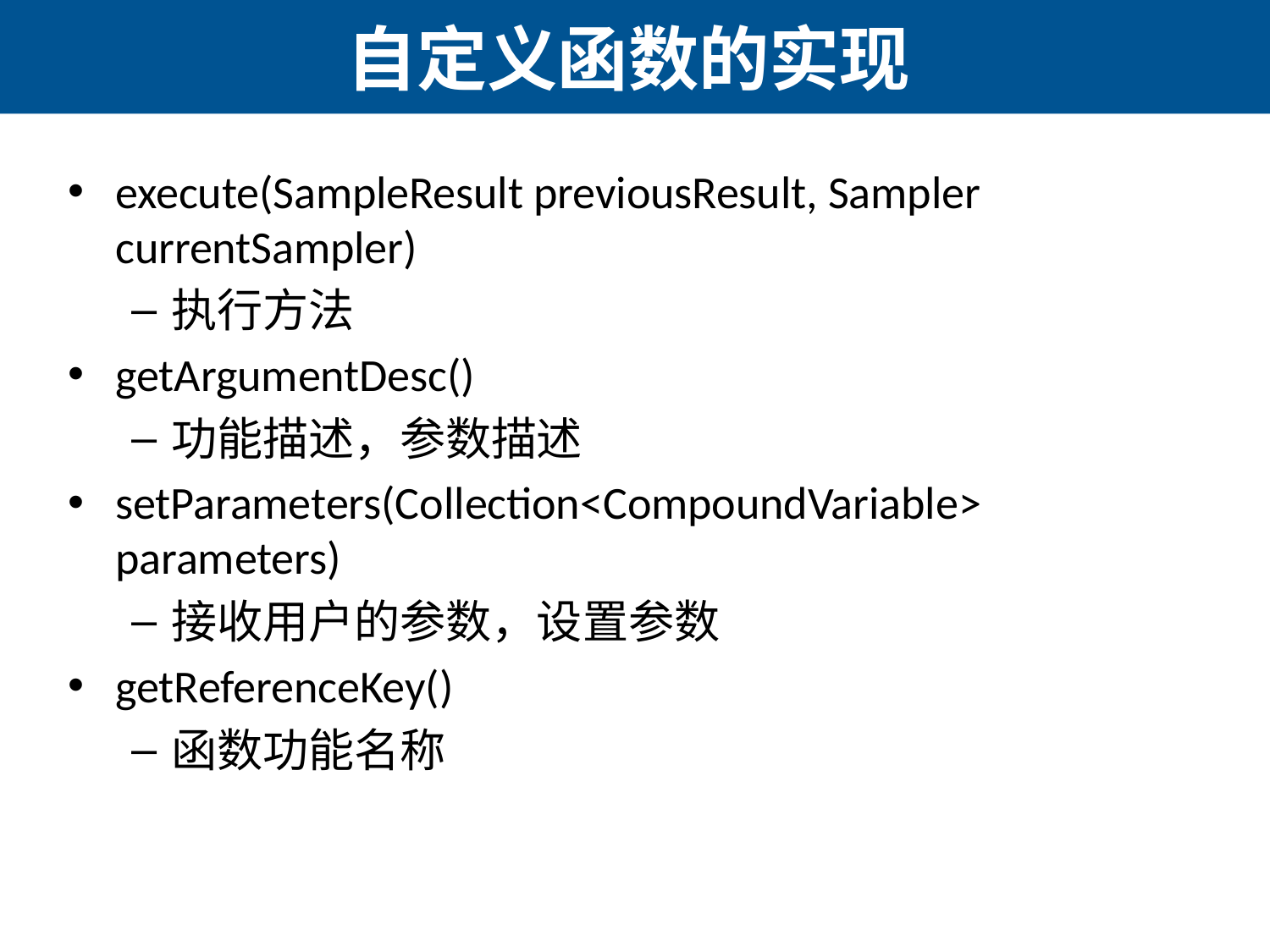

# 自定义函数的实现
execute(SampleResult previousResult, Sampler currentSampler)
执行方法
getArgumentDesc()
功能描述，参数描述
setParameters(Collection<CompoundVariable> parameters)
接收用户的参数，设置参数
getReferenceKey()
函数功能名称